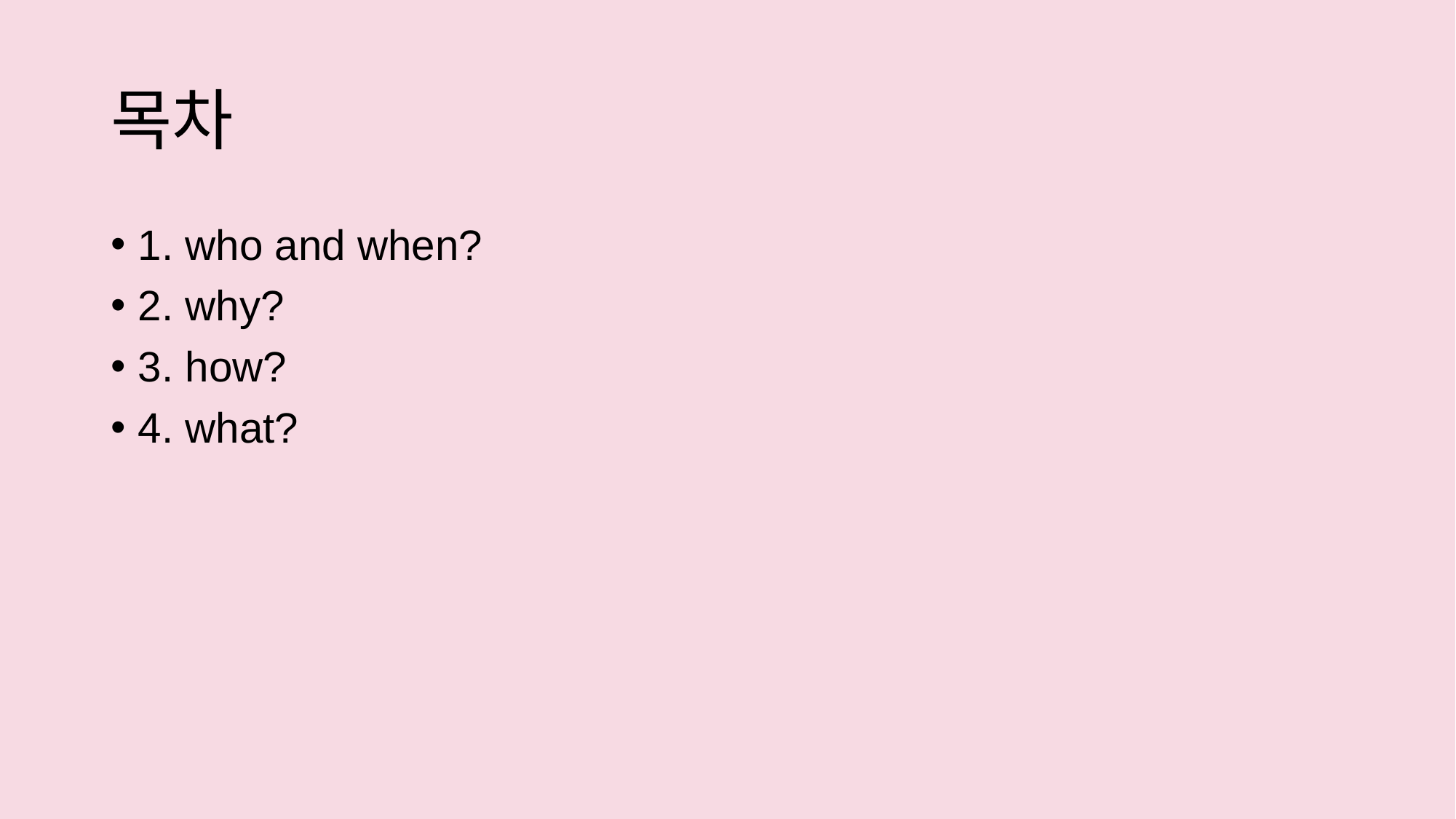

# 목차
1. who and when?
2. why?
3. how?
4. what?